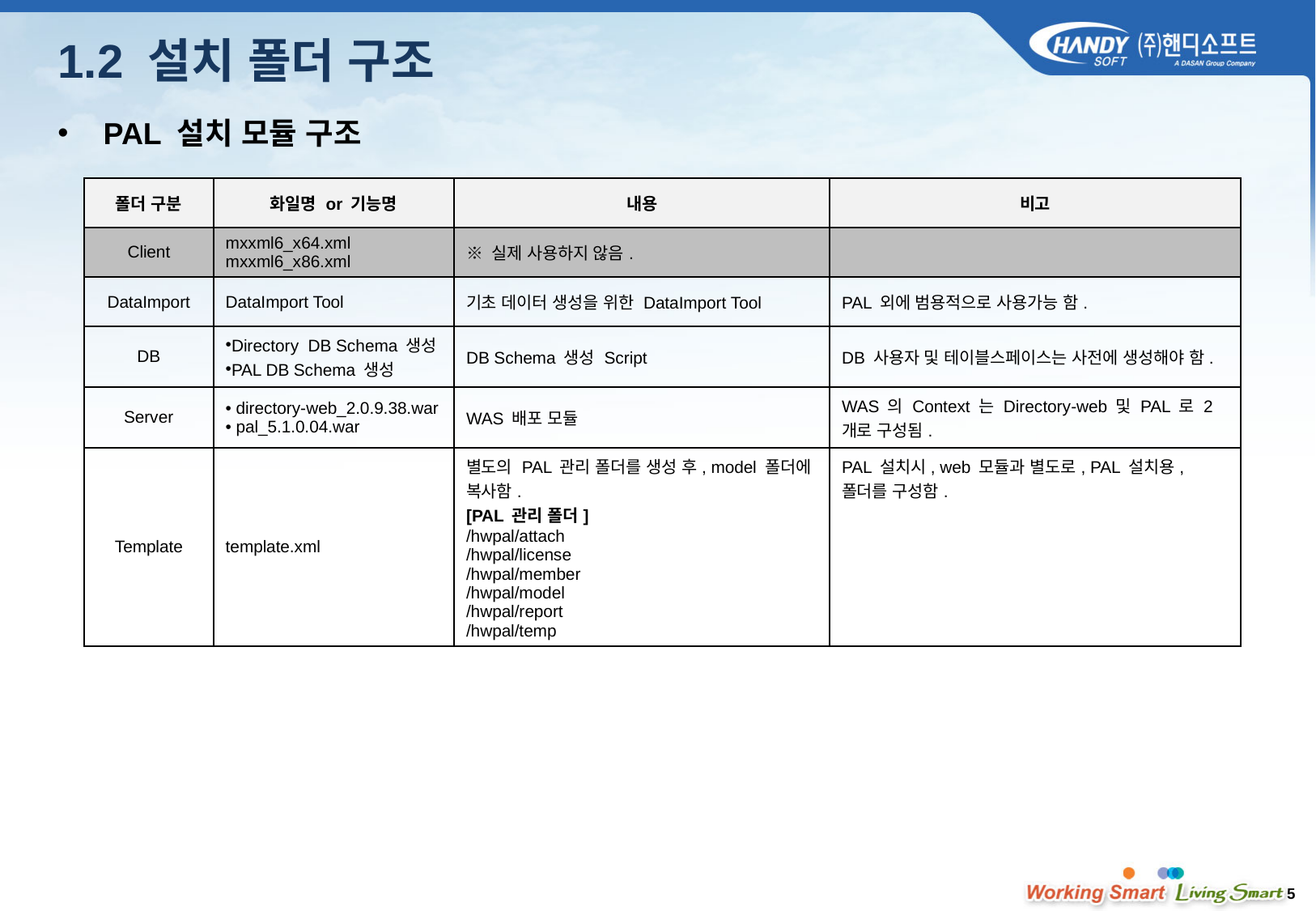

# 1.2 설치 폴더 구조
PAL 설치 모듈 구조

| 폴더 구분 | 화일명 or 기능명 | 내용 | 비고 |
| --- | --- | --- | --- |
| Client | mxxml6\_x64.xml mxxml6\_x86.xml | ※ 실제 사용하지 않음. |  |
| DataImport | DataImport Tool | 기초 데이터 생성을 위한 DataImport Tool | PAL 외에 범용적으로 사용가능 함. |
| DB | Directory DB Schema 생성 PAL DB Schema 생성 | DB Schema 생성 Script | DB 사용자 및 테이블스페이스는 사전에 생성해야 함. |
| Server | directory-web\_2.0.9.38.war pal\_5.1.0.04.war | WAS 배포 모듈 | WAS 의 Context 는 Directory-web 및 PAL 로 2개로 구성됨. |
| Template | template.xml | 별도의 PAL 관리 폴더를 생성 후, model 폴더에 복사함. [PAL 관리 폴더] /hwpal/attach /hwpal/license /hwpal/member /hwpal/model /hwpal/report /hwpal/temp | PAL 설치시, web 모듈과 별도로, PAL 설치용, 폴더를 구성함. |